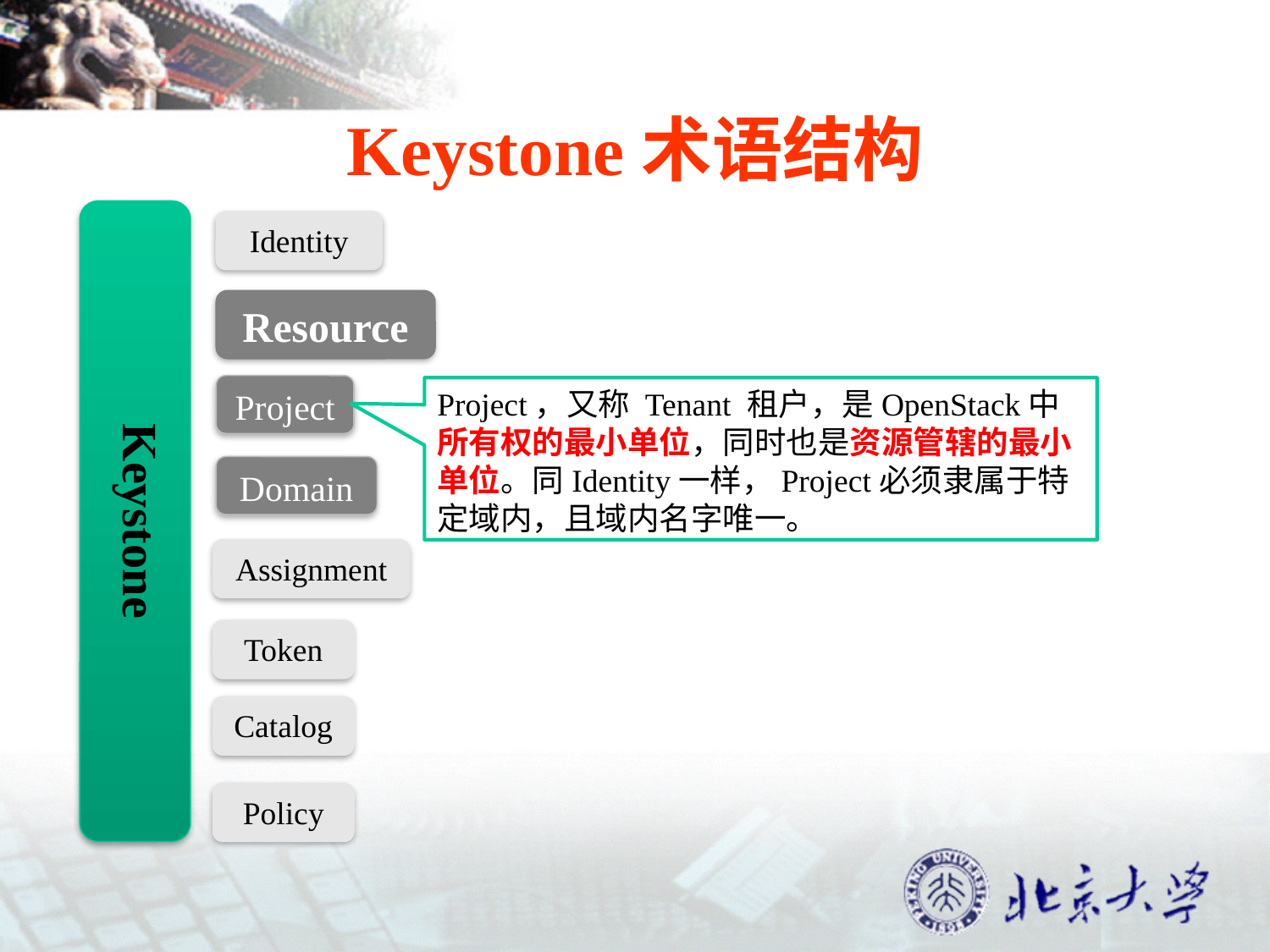

# Keystone术语结构
Keystone
Identity
Resource
Project
Project，又称 Tenant 租户，是OpenStack中所有权的最小单位，同时也是资源管辖的最小单位。同Identity一样，Project必须隶属于特定域内，且域内名字唯一。
Domain
Assignment
Token
Catalog
Policy